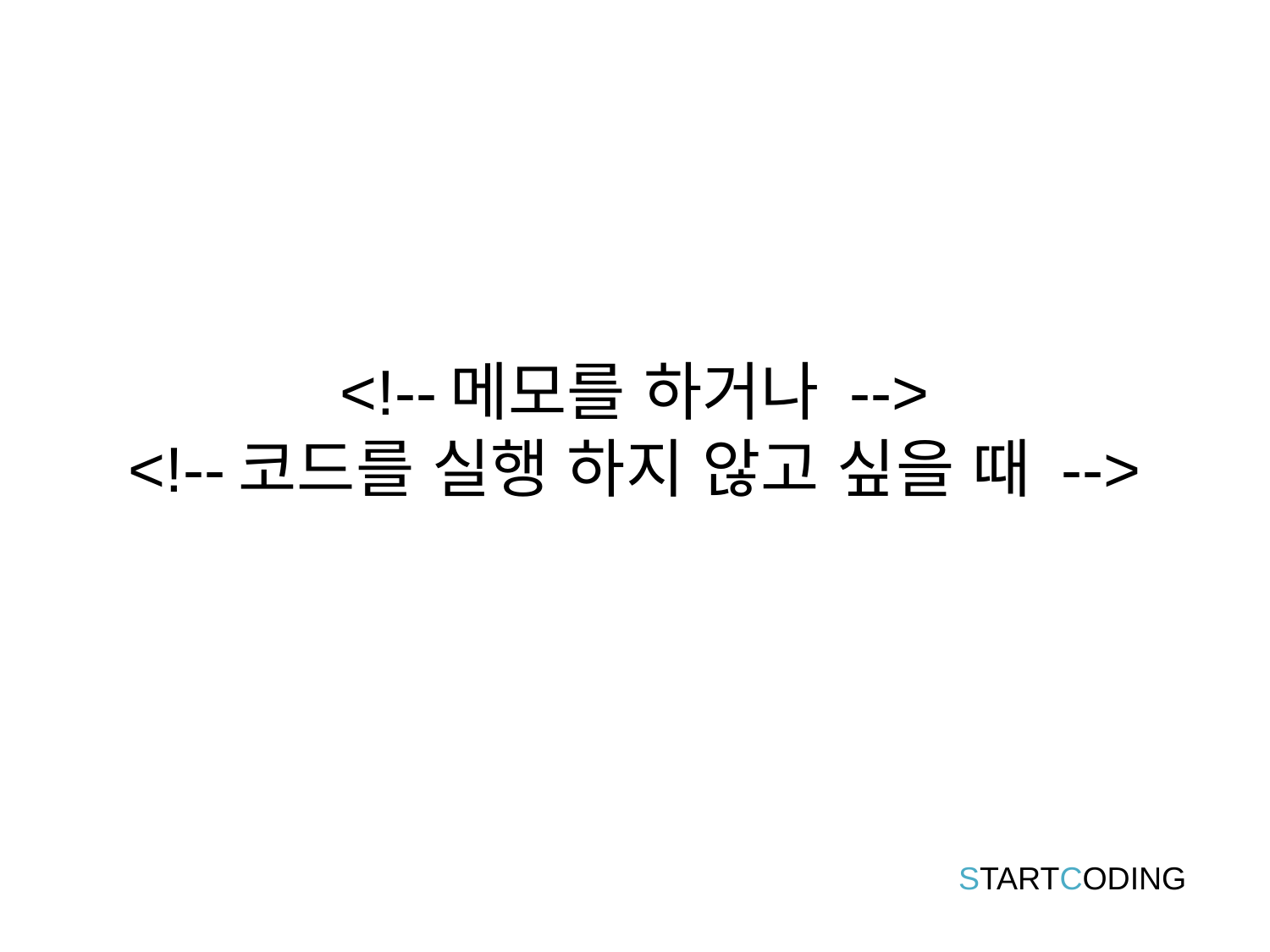

<!--메모를 하거나 -->
<!--코드를 실행 하지 않고 싶을 때 -->
STARTCODING